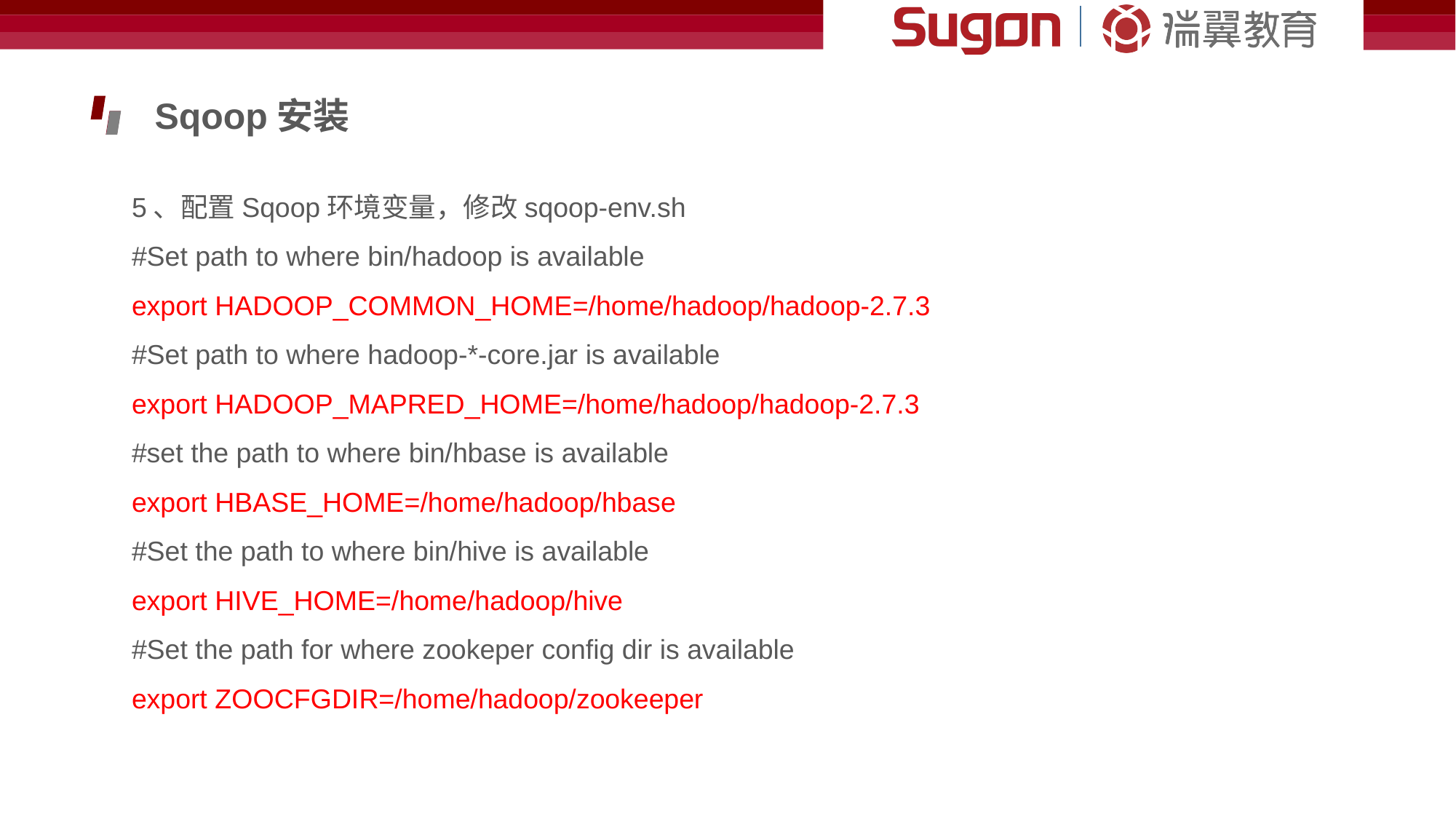

Sqoop安装

5、配置Sqoop环境变量，修改sqoop-env.sh
#Set path to where bin/hadoop is available
export HADOOP_COMMON_HOME=/home/hadoop/hadoop-2.7.3
#Set path to where hadoop-*-core.jar is available
export HADOOP_MAPRED_HOME=/home/hadoop/hadoop-2.7.3
#set the path to where bin/hbase is available
export HBASE_HOME=/home/hadoop/hbase
#Set the path to where bin/hive is available
export HIVE_HOME=/home/hadoop/hive
#Set the path for where zookeper config dir is available
export ZOOCFGDIR=/home/hadoop/zookeeper